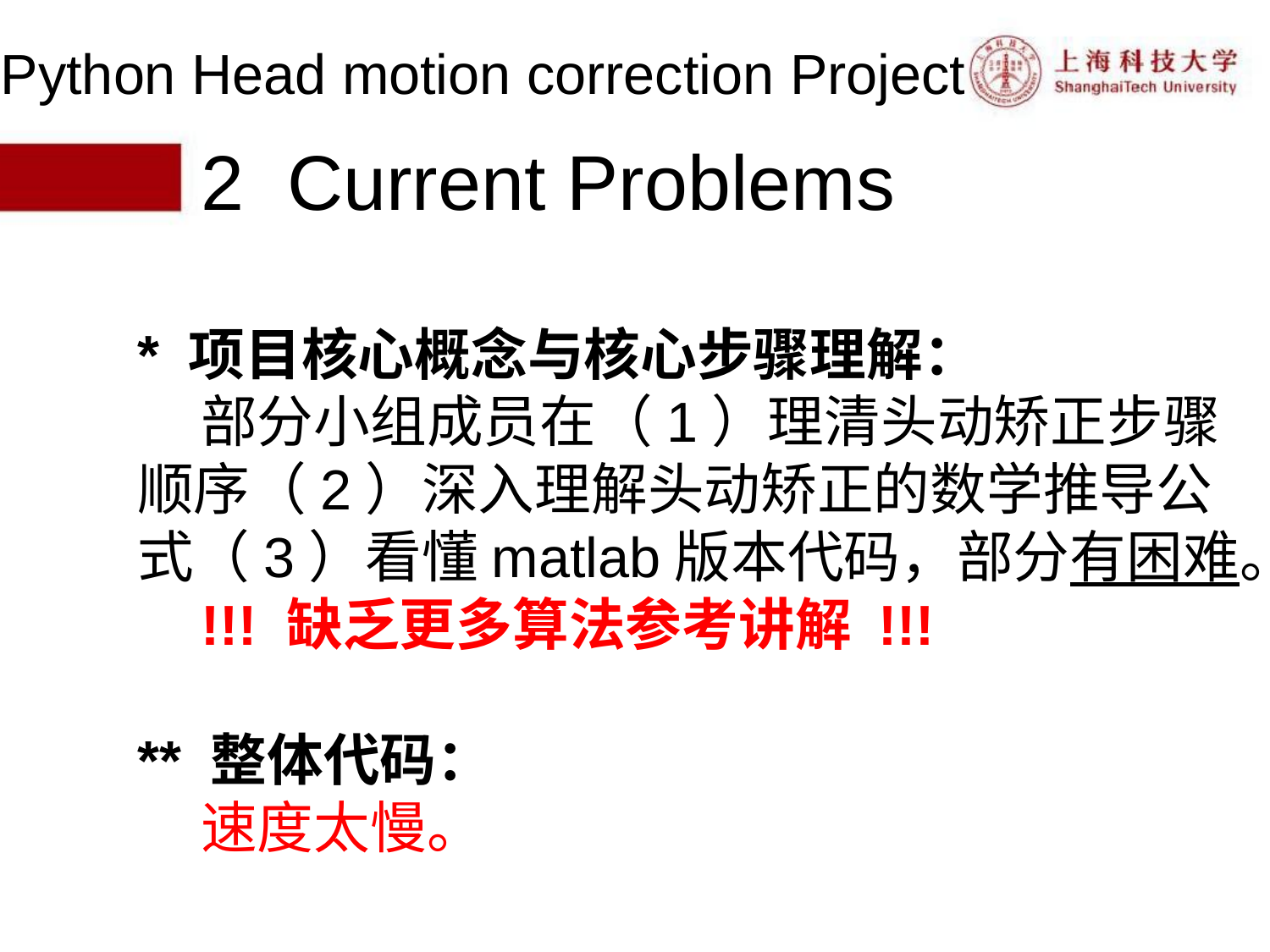

# Python Head motion correction Project
2  Current Problems

* 项目核心概念与核心步骤理解：
部分小组成员在（1）理清头动矫正步骤顺序（2）深入理解头动矫正的数学推导公式（3）看懂matlab版本代码，部分有困难。
!!! 缺乏更多算法参考讲解 !!!

** 整体代码：
速度太慢。